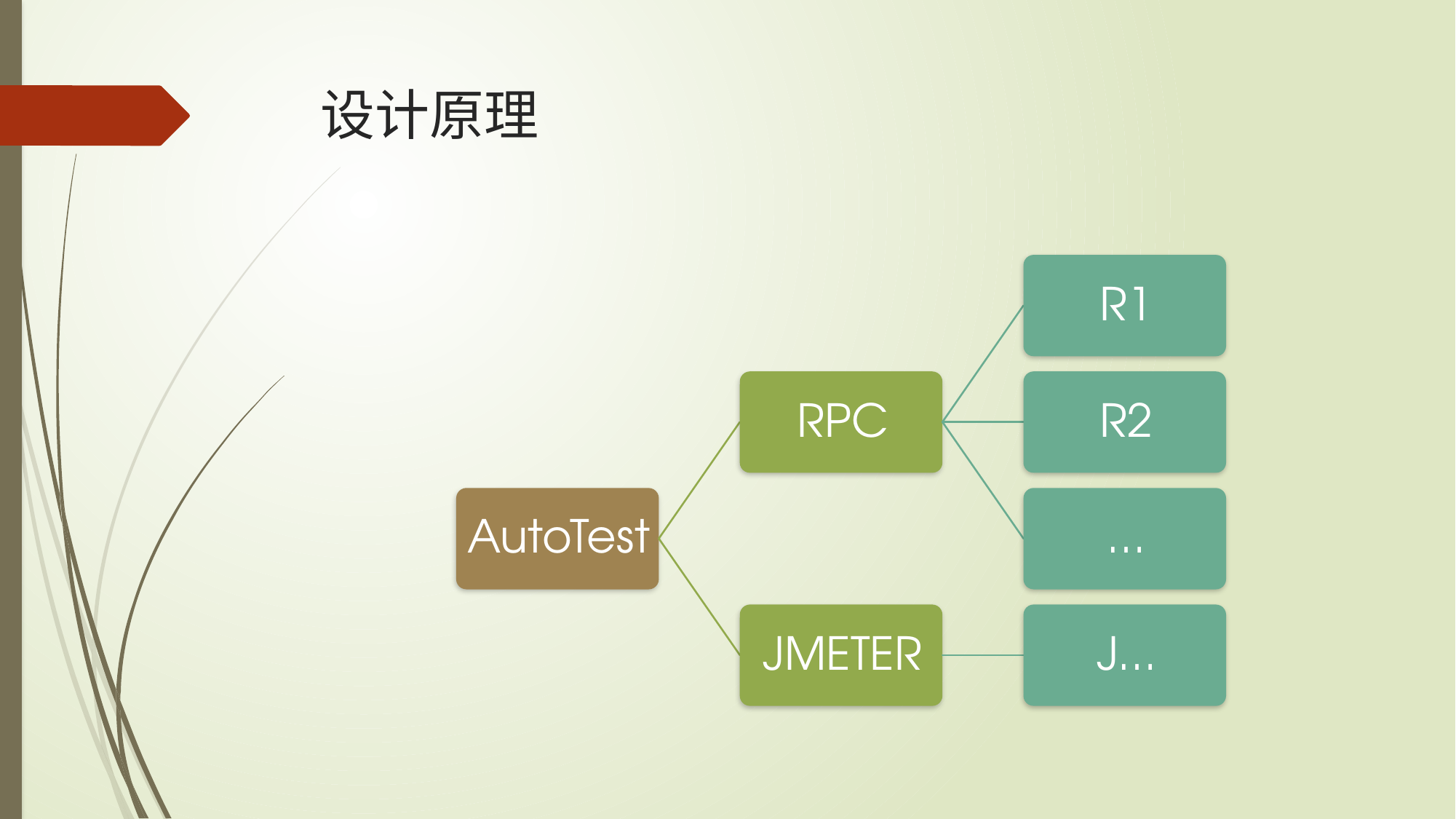

# 设计原理
AutoTest

RPC

R1

R2

…

JMETER

J…